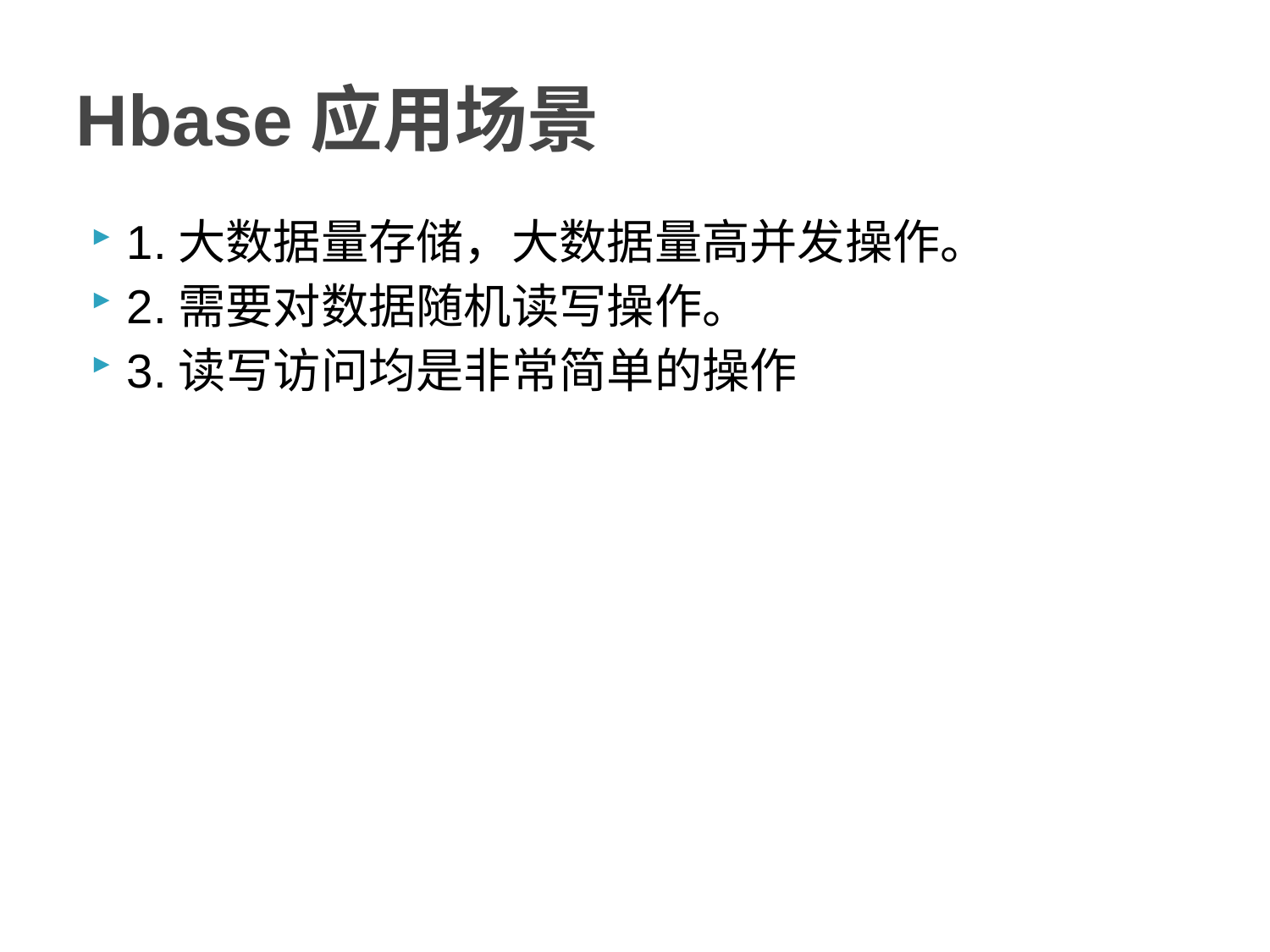

# Hbase应用场景
1.大数据量存储，大数据量高并发操作。
2.需要对数据随机读写操作。
3.读写访问均是非常简单的操作